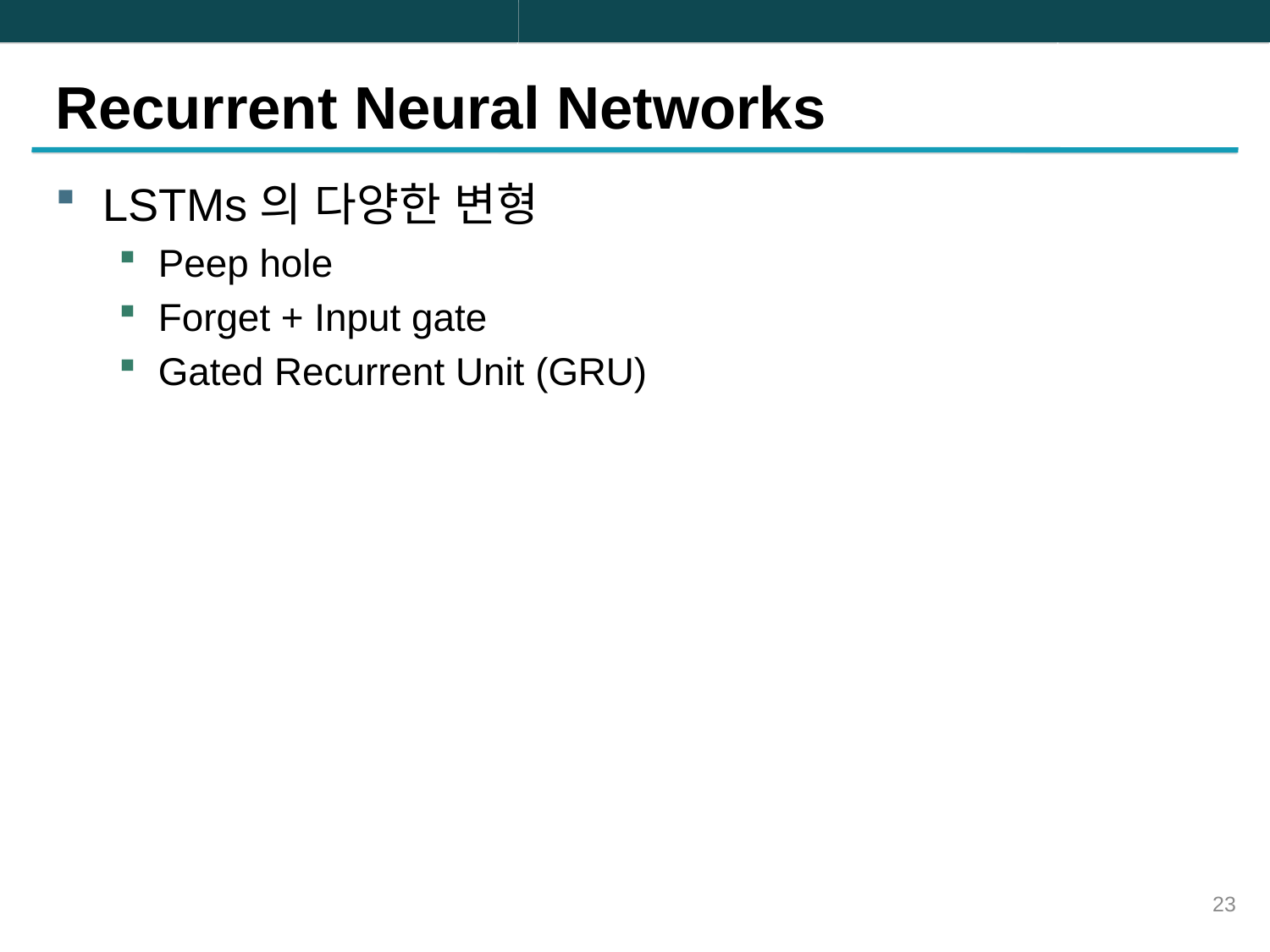

# Recurrent Neural Networks
LSTMs의 다양한 변형
Peep hole
Forget + Input gate
Gated Recurrent Unit (GRU)
23